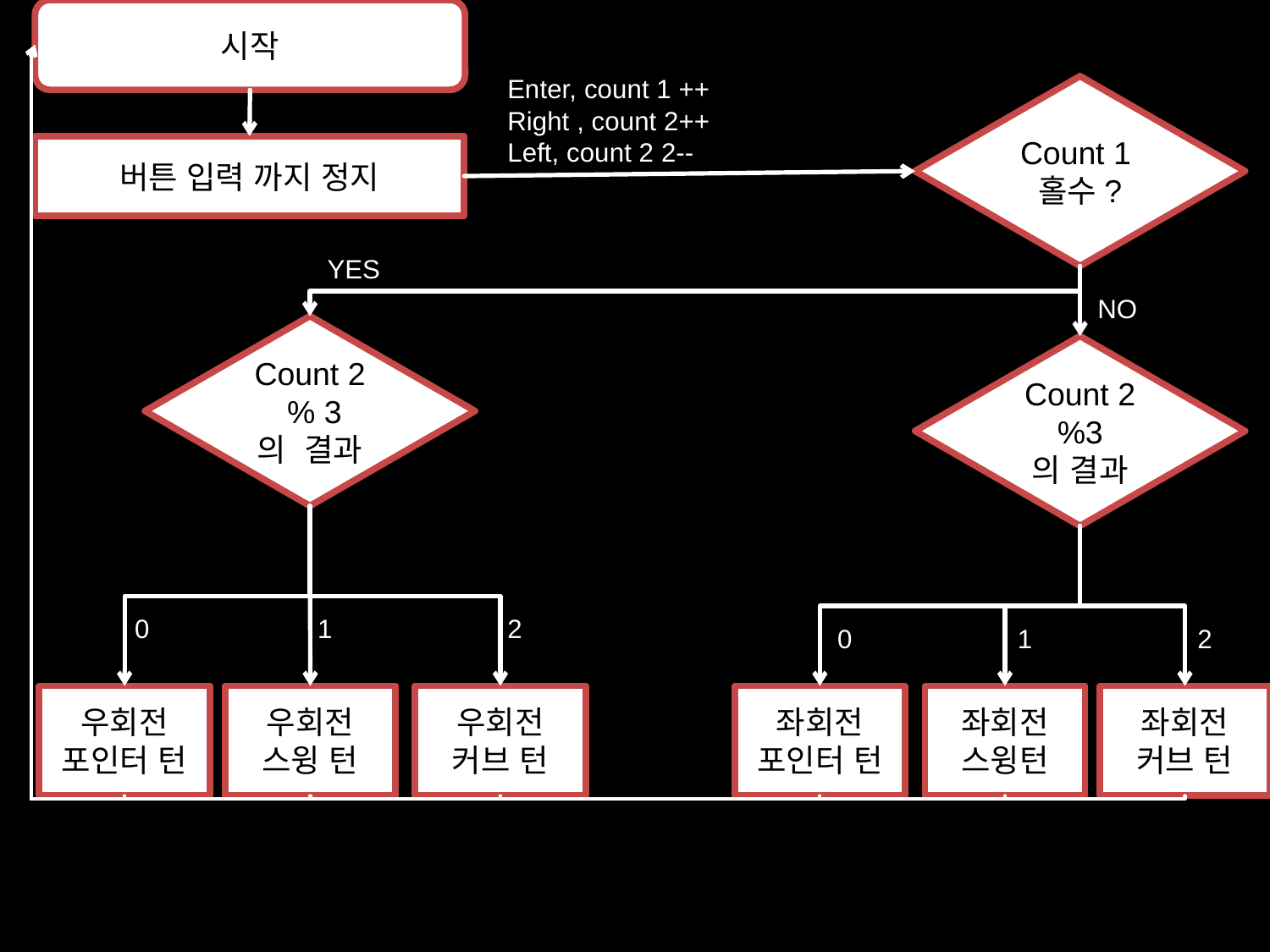

시작
Enter, count 1 ++
Right , count 2++
Left, count 2 2--
Count 1
홀수?
버튼 입력 까지 정지
YES
NO
Count 2
 % 3
의  결과
Count 2
%3
의 결과
 0
1
2
0
1
2
우회전
포인터 턴
우회전
스윙 턴
우회전
커브 턴
좌회전
포인터 턴
좌회전
스윙턴
좌회전
커브 턴